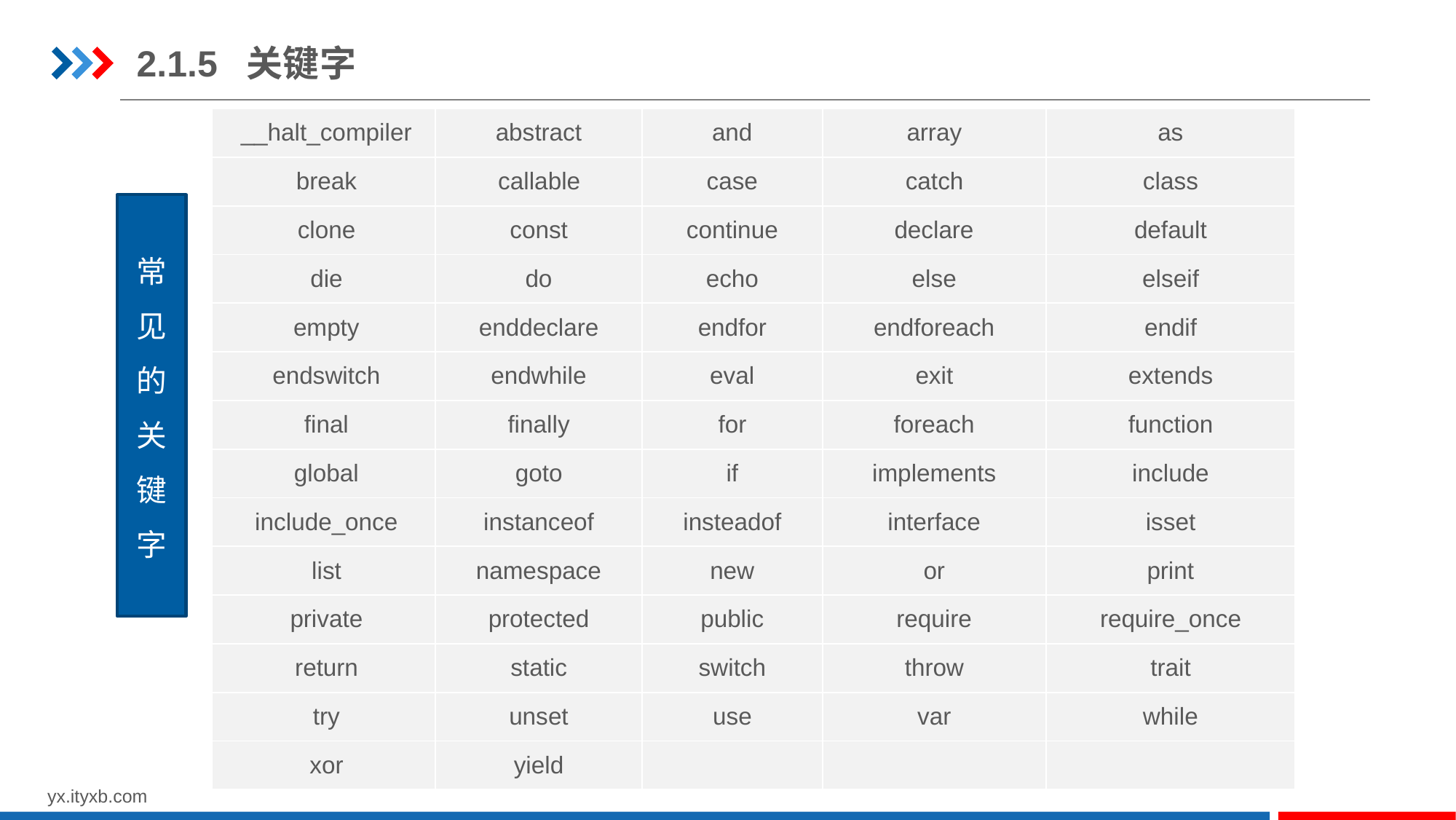

2.1.5  关键字
| \_\_halt\_compiler | abstract | and | array | as |
| --- | --- | --- | --- | --- |
| break | callable | case | catch | class |
| clone | const | continue | declare | default |
| die | do | echo | else | elseif |
| empty | enddeclare | endfor | endforeach | endif |
| endswitch | endwhile | eval | exit | extends |
| final | finally | for | foreach | function |
| global | goto | if | implements | include |
| include\_once | instanceof | insteadof | interface | isset |
| list | namespace | new | or | print |
| private | protected | public | require | require\_once |
| return | static | switch | throw | trait |
| try | unset | use | var | while |
| xor | yield |  |  |  |

常见的关键字